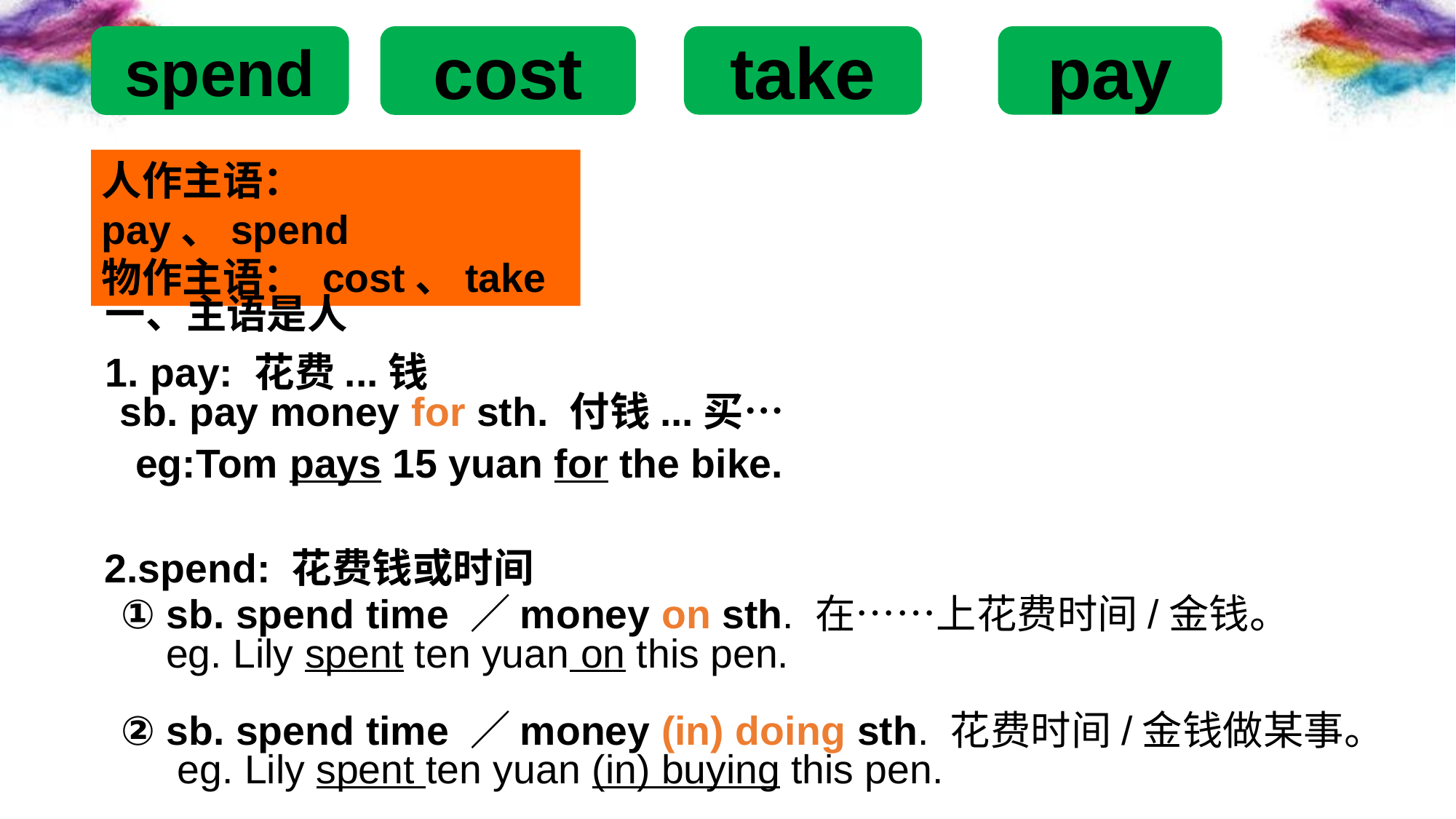

spend
cost
take
pay
人作主语： pay、spend
物作主语： cost、take
一、主语是人
1. pay: 花费...钱
sb. pay money for sth. 付钱...买…
eg:Tom pays 15 yuan for the bike.
2.spend: 花费钱或时间

① sb. spend time ／money on sth. 在……上花费时间/金钱。
    eg. Lily spent ten yuan on this pen.

② sb. spend time ／money (in) doing sth. 花费时间/金钱做某事。
     eg. Lily spent ten yuan (in) buying this pen.